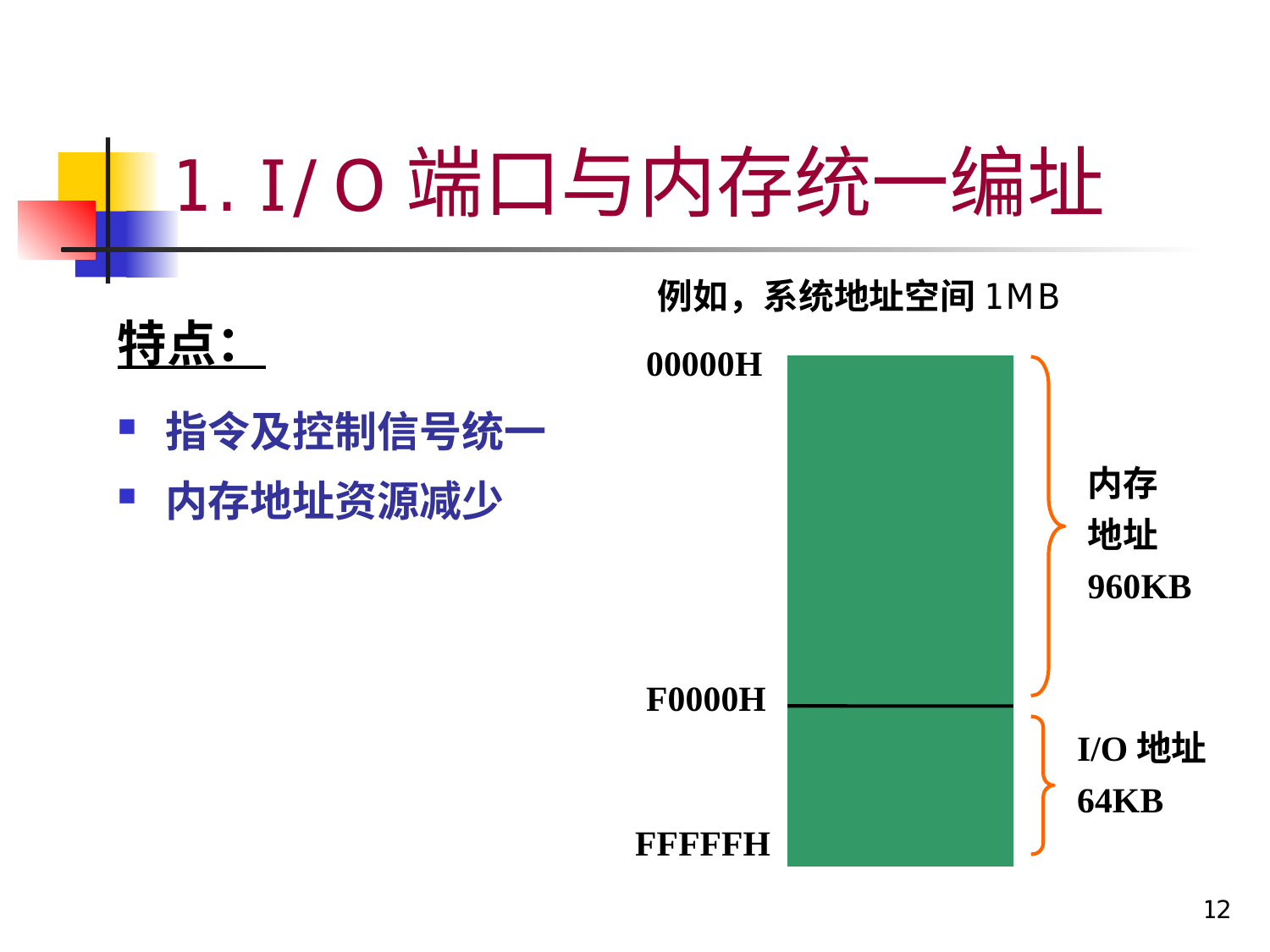

# 1. I/O端口与内存统一编址
例如，系统地址空间1MB
特点：
指令及控制信号统一
内存地址资源减少
00000H

内存
地址
960KB
F0000H

I/O地址
64KB
FFFFFH
12